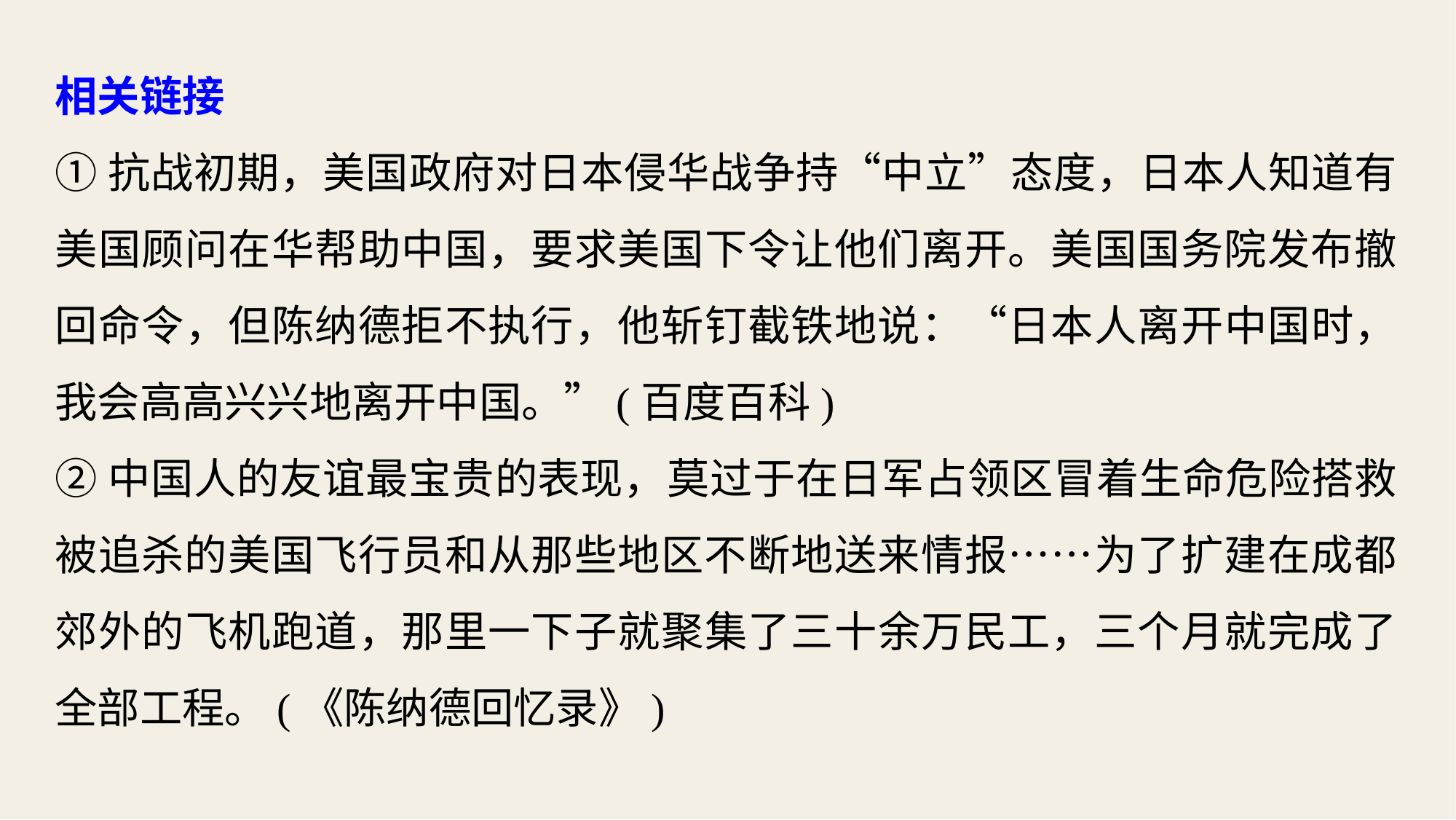

相关链接
①抗战初期，美国政府对日本侵华战争持“中立”态度，日本人知道有美国顾问在华帮助中国，要求美国下令让他们离开。美国国务院发布撤回命令，但陈纳德拒不执行，他斩钉截铁地说：“日本人离开中国时，我会高高兴兴地离开中国。”(百度百科)
②中国人的友谊最宝贵的表现，莫过于在日军占领区冒着生命危险搭救被追杀的美国飞行员和从那些地区不断地送来情报……为了扩建在成都郊外的飞机跑道，那里一下子就聚集了三十余万民工，三个月就完成了全部工程。(《陈纳德回忆录》)